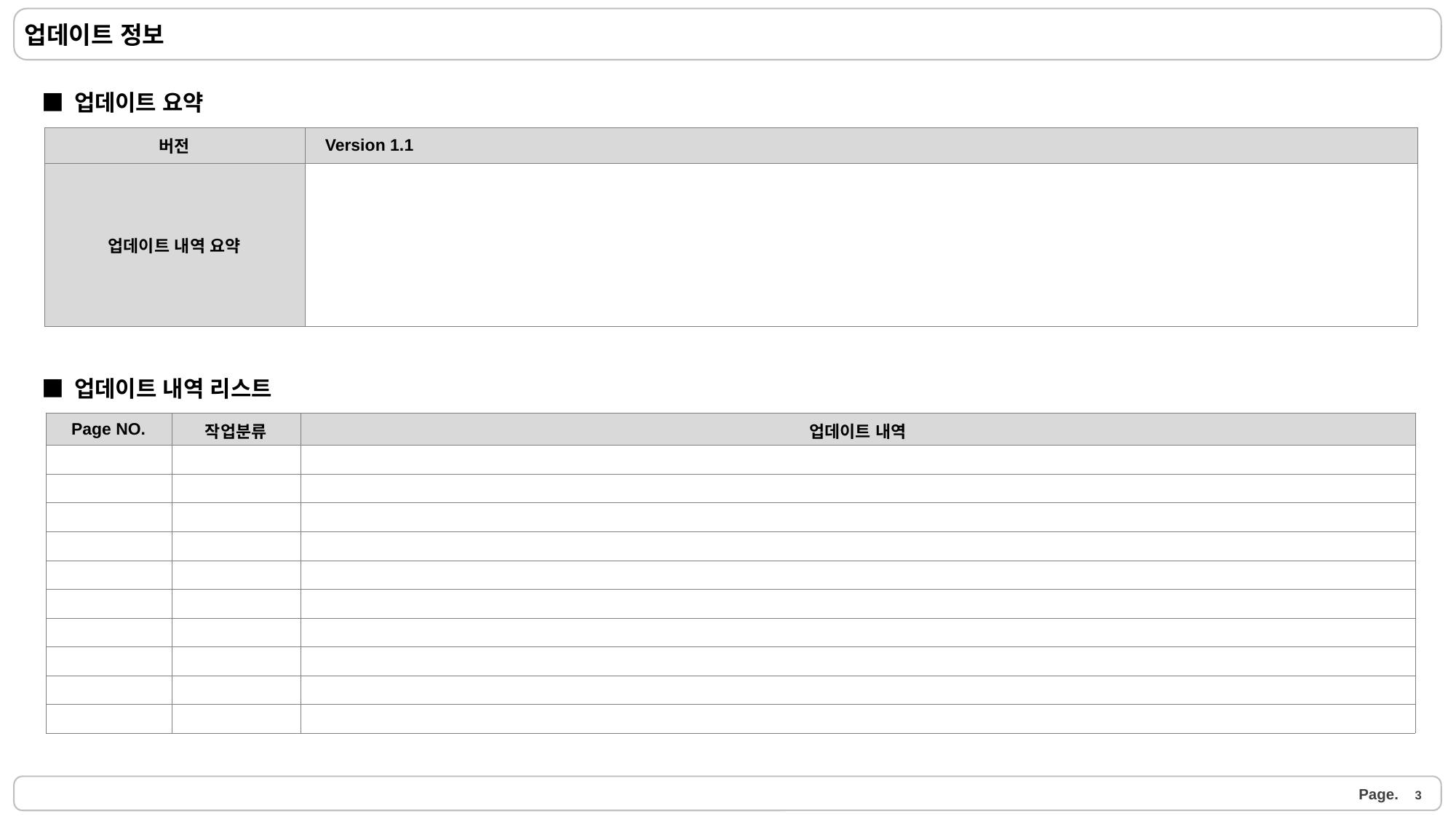

업데이트 정보
■ 업데이트 요약
| 버전 | Version 1.1 |
| --- | --- |
| 업데이트 내역 요약 |  |
■ 업데이트 내역 리스트
| Page NO. | 작업분류 | 업데이트 내역 |
| --- | --- | --- |
|  |  |  |
|  |  |  |
|  |  |  |
|  |  |  |
|  |  |  |
|  |  |  |
|  |  |  |
|  |  |  |
|  |  |  |
|  |  |  |
3